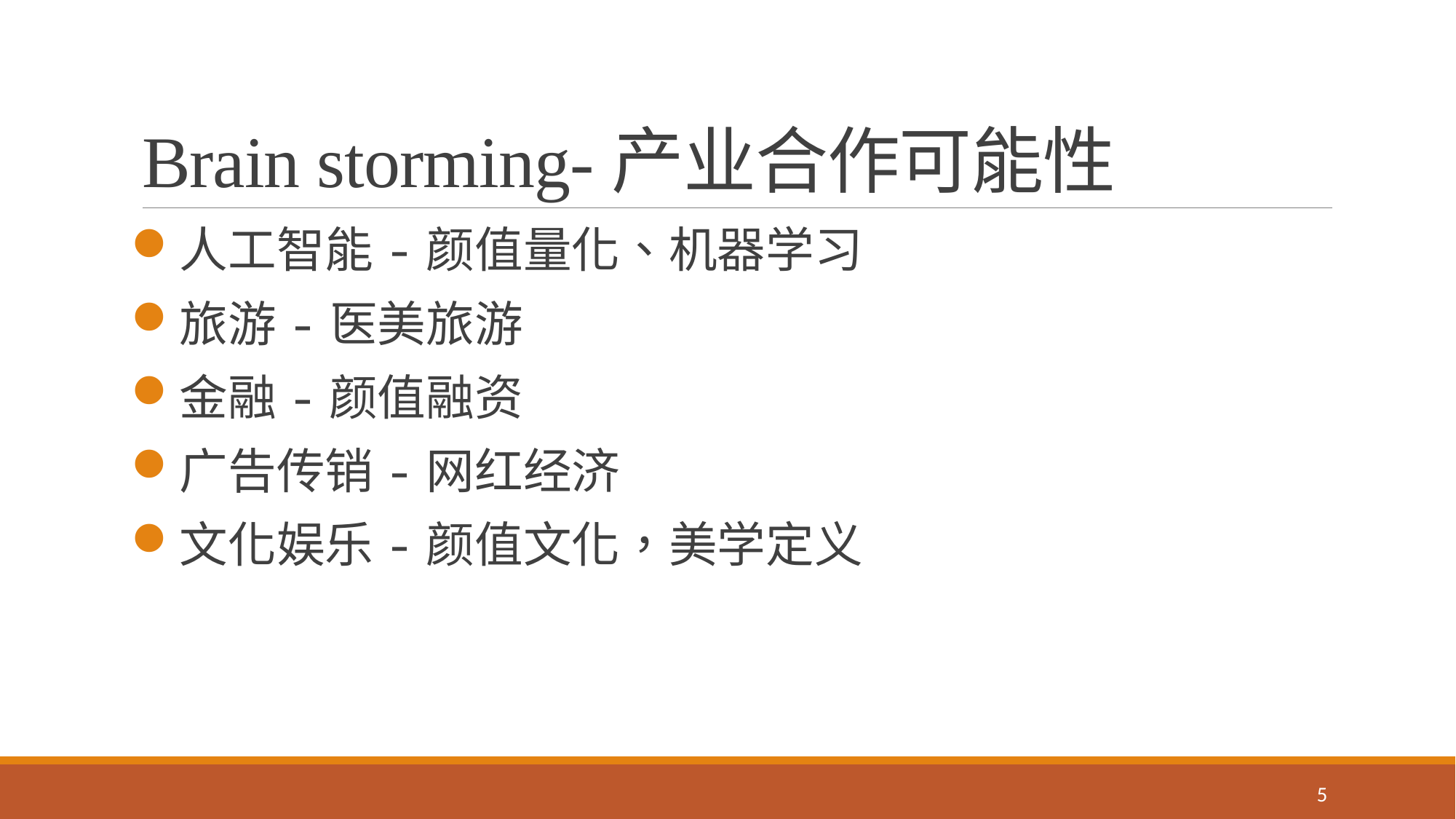

# Brain storming-产业合作可能性
人工智能-颜值量化、机器学习
旅游-医美旅游
金融-颜值融资
广告传销-网红经济
文化娱乐-颜值文化，美学定义

5